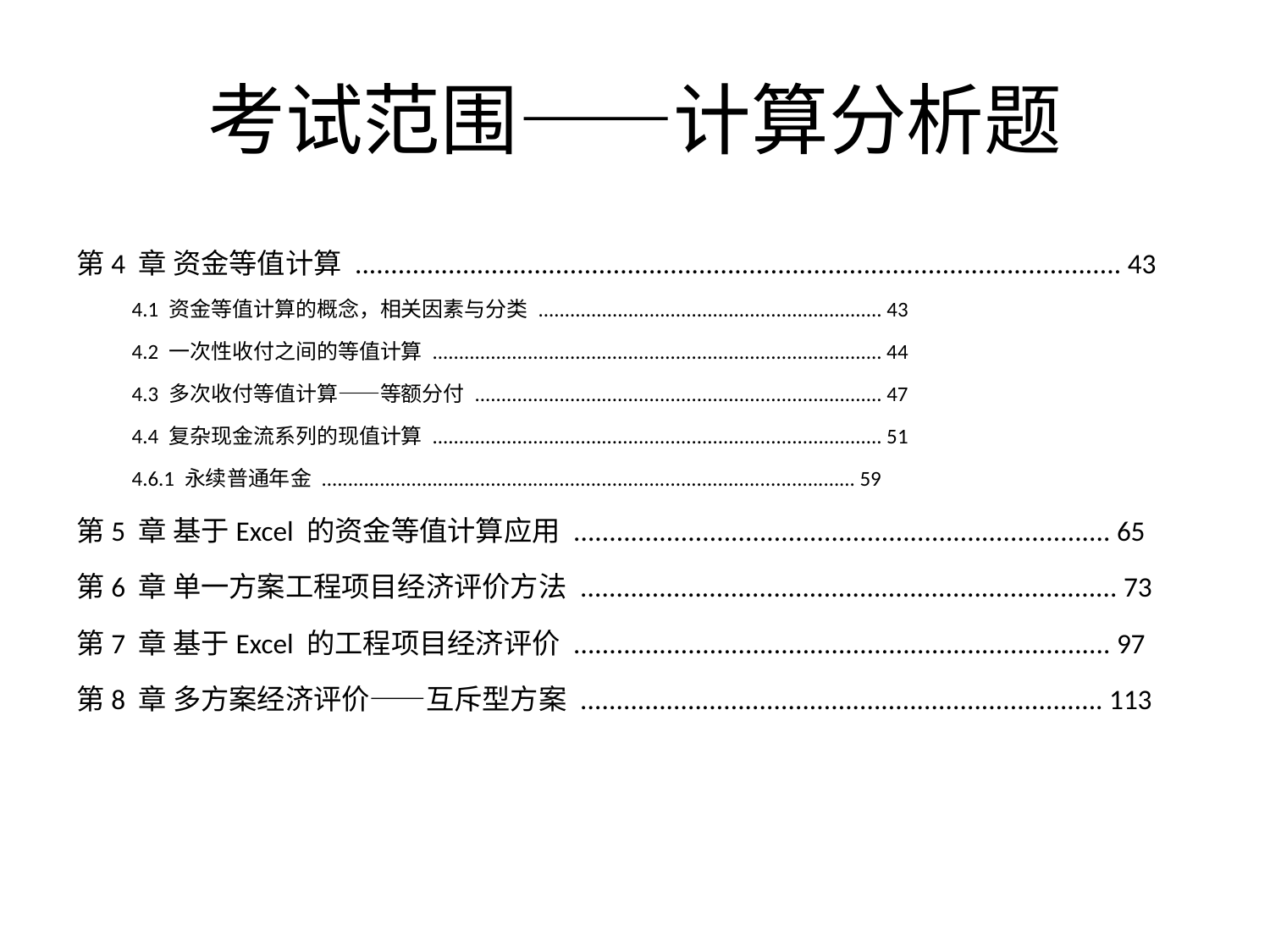

# 考试范围——计算分析题
第4 章 资金等值计算 ........................................................................................................... 43
4.1 资金等值计算的概念，相关因素与分类 ................................................................. 43
4.2 一次性收付之间的等值计算 ..................................................................................... 44
4.3 多次收付等值计算——等额分付 ............................................................................. 47
4.4 复杂现金流系列的现值计算 ..................................................................................... 51
4.6.1 永续普通年金 ..................................................................................................... 59
第5 章 基于Excel 的资金等值计算应用 ........................................................................... 65
第6 章 单一方案工程项目经济评价方法 ........................................................................... 73
第7 章 基于Excel 的工程项目经济评价 ........................................................................... 97
第8 章 多方案经济评价——互斥型方案 ......................................................................... 113